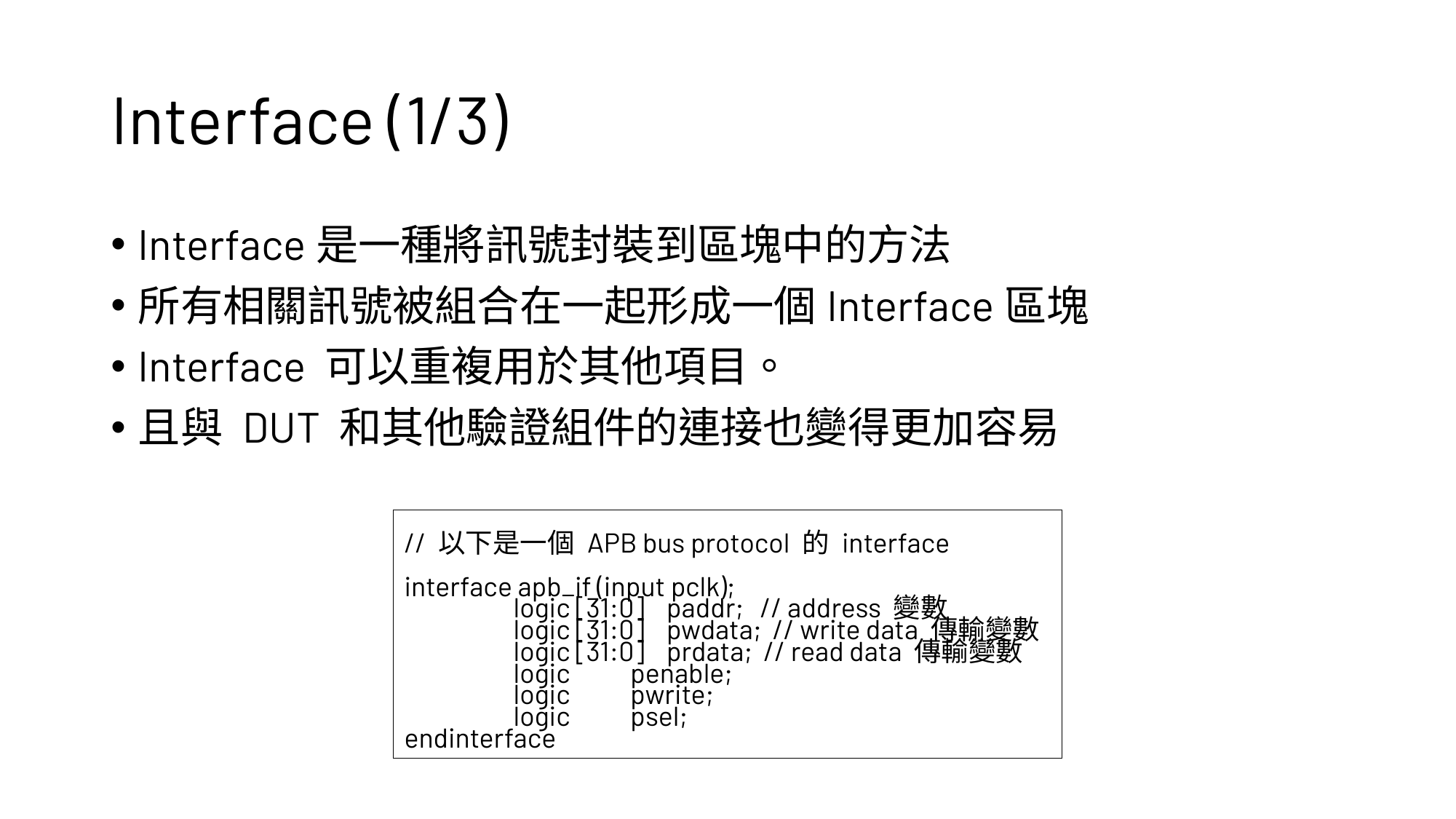

# Interface (1/3)
Interface是一種將訊號封裝到區塊中的方法
所有相關訊號被組合在一起形成一個Interface區塊
Interface 可以重複用於其他項目。
且與 DUT 和其他驗證組件的連接也變得更加容易

// 以下是一個 APB bus protocol 的 interface

interface apb_if (input pclk);
	logic [31:0]    paddr;   // address 變數
	logic [31:0]    pwdata;  // write data 傳輸變數
	logic [31:0]    prdata;  // read data 傳輸變數
	logic           penable;
	logic           pwrite;
	logic           psel;
endinterface